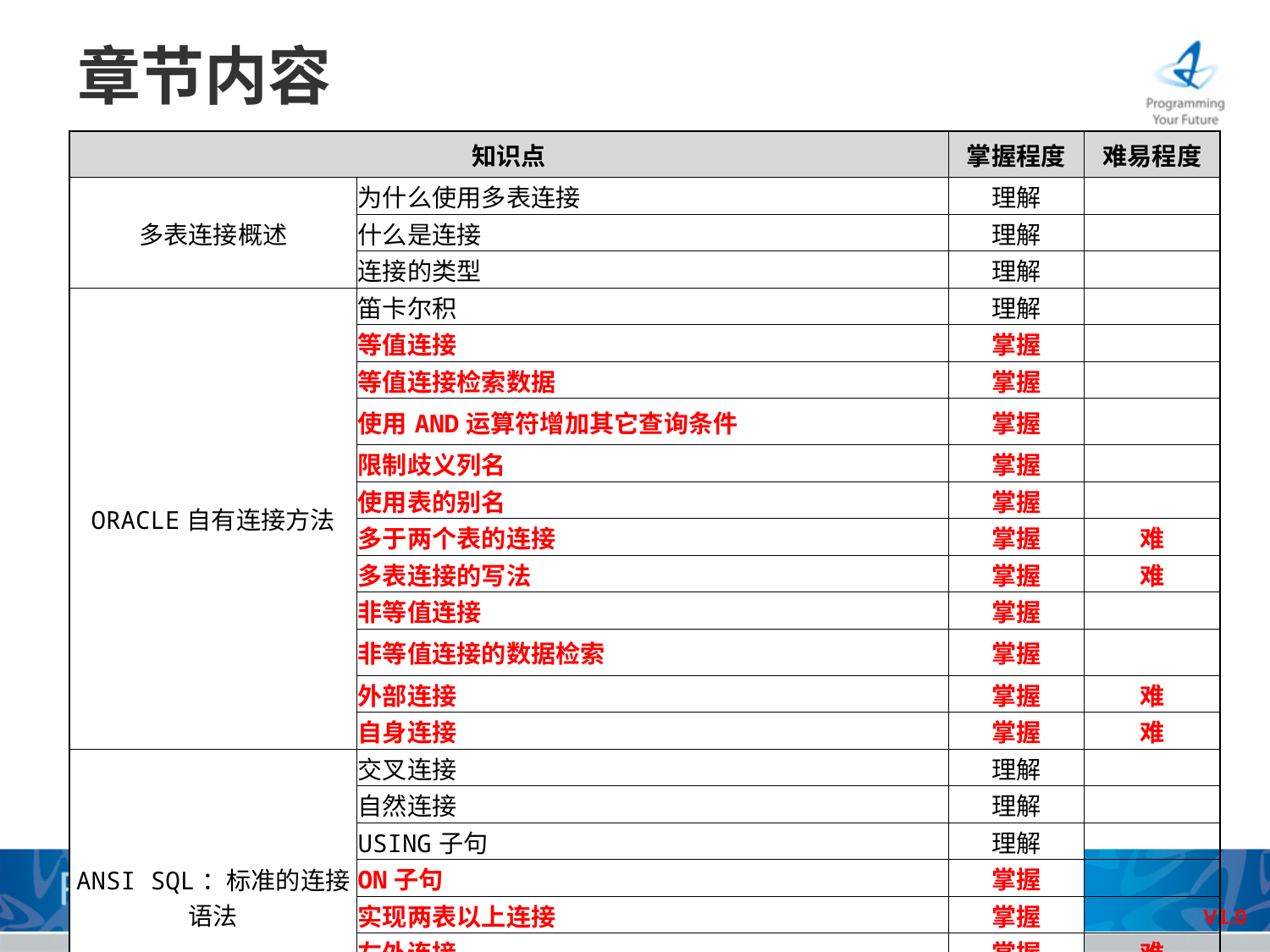

章节内容
| 知识点 |  | 掌握程度 | 难易程度 |
| --- | --- | --- | --- |
| 多表连接概述 | 为什么使用多表连接 | 理解 |  |
|  | 什么是连接 | 理解 |  |
|  | 连接的类型 | 理解 |  |
| ORACLE自有连接方法 | 笛卡尔积 | 理解 |  |
|  | 等值连接 | 掌握 |  |
|  | 等值连接检索数据 | 掌握 |  |
|  | 使用AND运算符增加其它查询条件 | 掌握 |  |
|  | 限制歧义列名 | 掌握 |  |
|  | 使用表的别名 | 掌握 |  |
|  | 多于两个表的连接 | 掌握 | 难 |
|  | 多表连接的写法 | 掌握 | 难 |
|  | 非等值连接 | 掌握 |  |
|  | 非等值连接的数据检索 | 掌握 |  |
|  | 外部连接 | 掌握 | 难 |
|  | 自身连接 | 掌握 | 难 |
| ANSI SQL：标准的连接语法 | 交叉连接 | 理解 |  |
|  | 自然连接 | 理解 |  |
|  | USING子句 | 理解 |  |
|  | ON子句 | 掌握 |  |
|  | 实现两表以上连接 | 掌握 |  |
|  | 左外连接 | 掌握 | 难 |
|  | 右外连接 | 掌握 | 难 |
|  | 全外连接 | 掌握 | 难 |